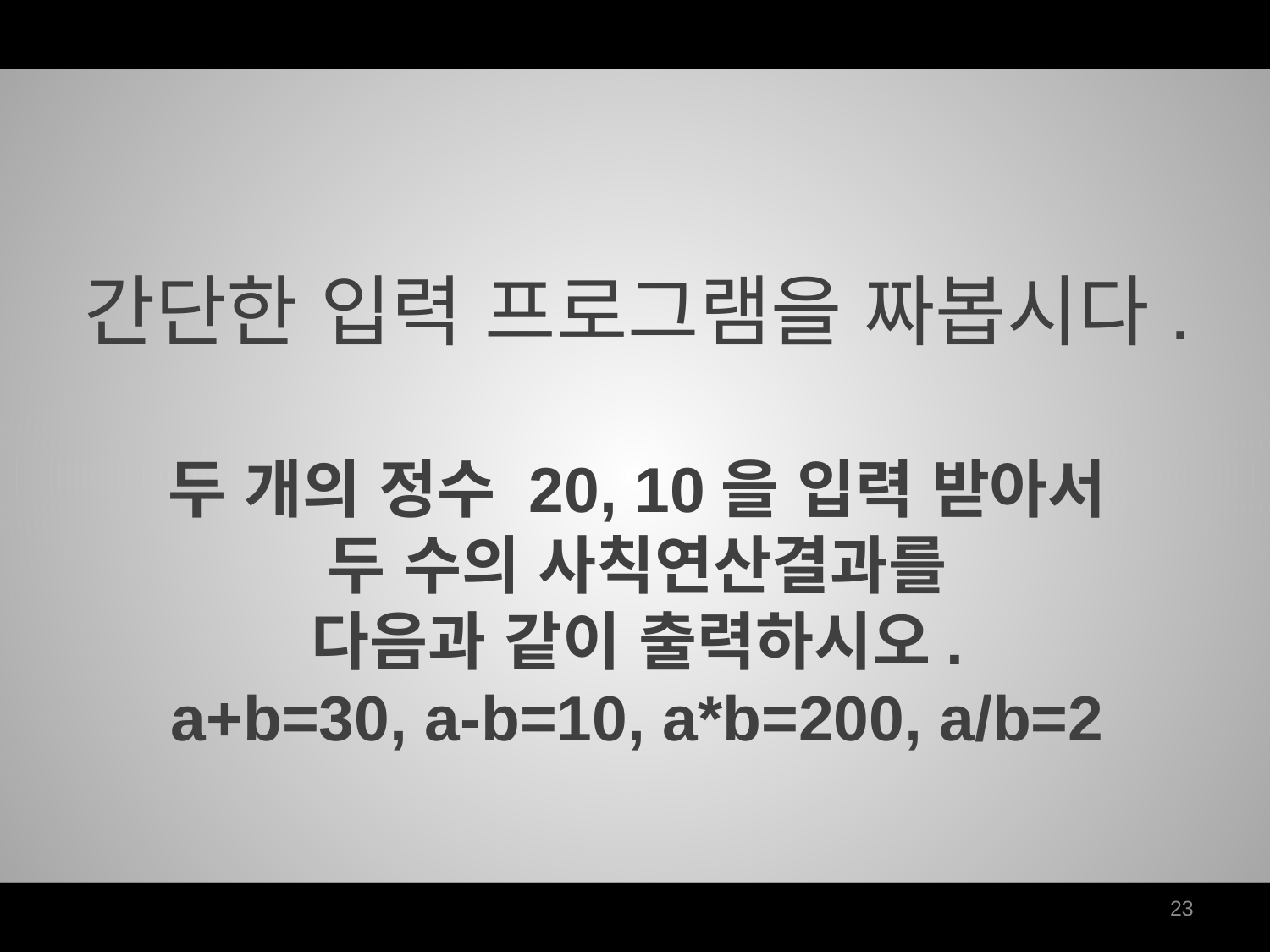

간단한 입력 프로그램을 짜봅시다.

두 개의 정수 20, 10을 입력 받아서
두 수의 사칙연산결과를
다음과 같이 출력하시오.
a+b=30, a-b=10, a*b=200, a/b=2
23